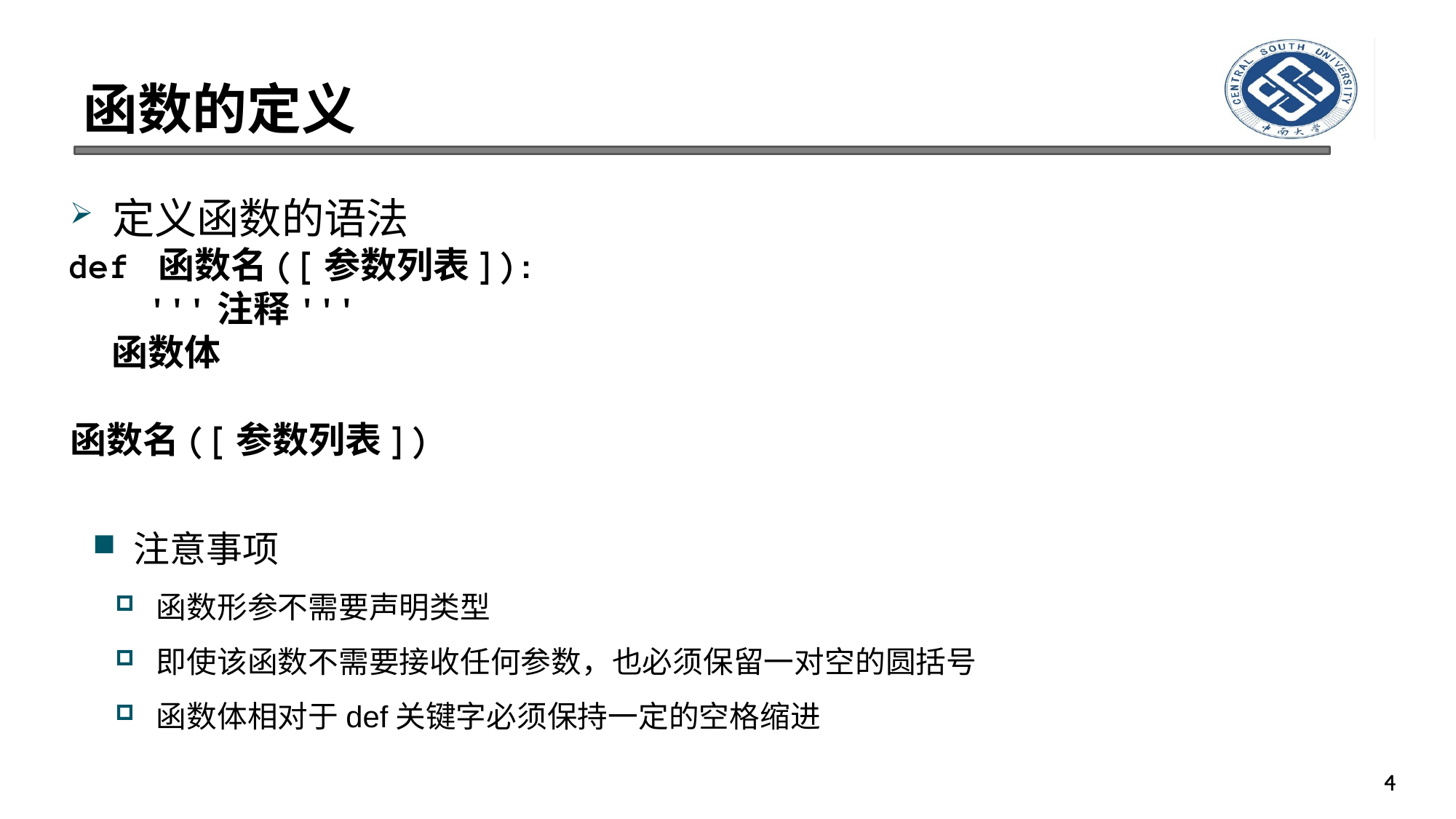

# 函数的定义
定义函数的语法
def 函数名([参数列表]):
    '''注释'''
    函数体

函数名([参数列表])

注意事项
函数形参不需要声明类型
即使该函数不需要接收任何参数，也必须保留一对空的圆括号
函数体相对于def关键字必须保持一定的空格缩进
4